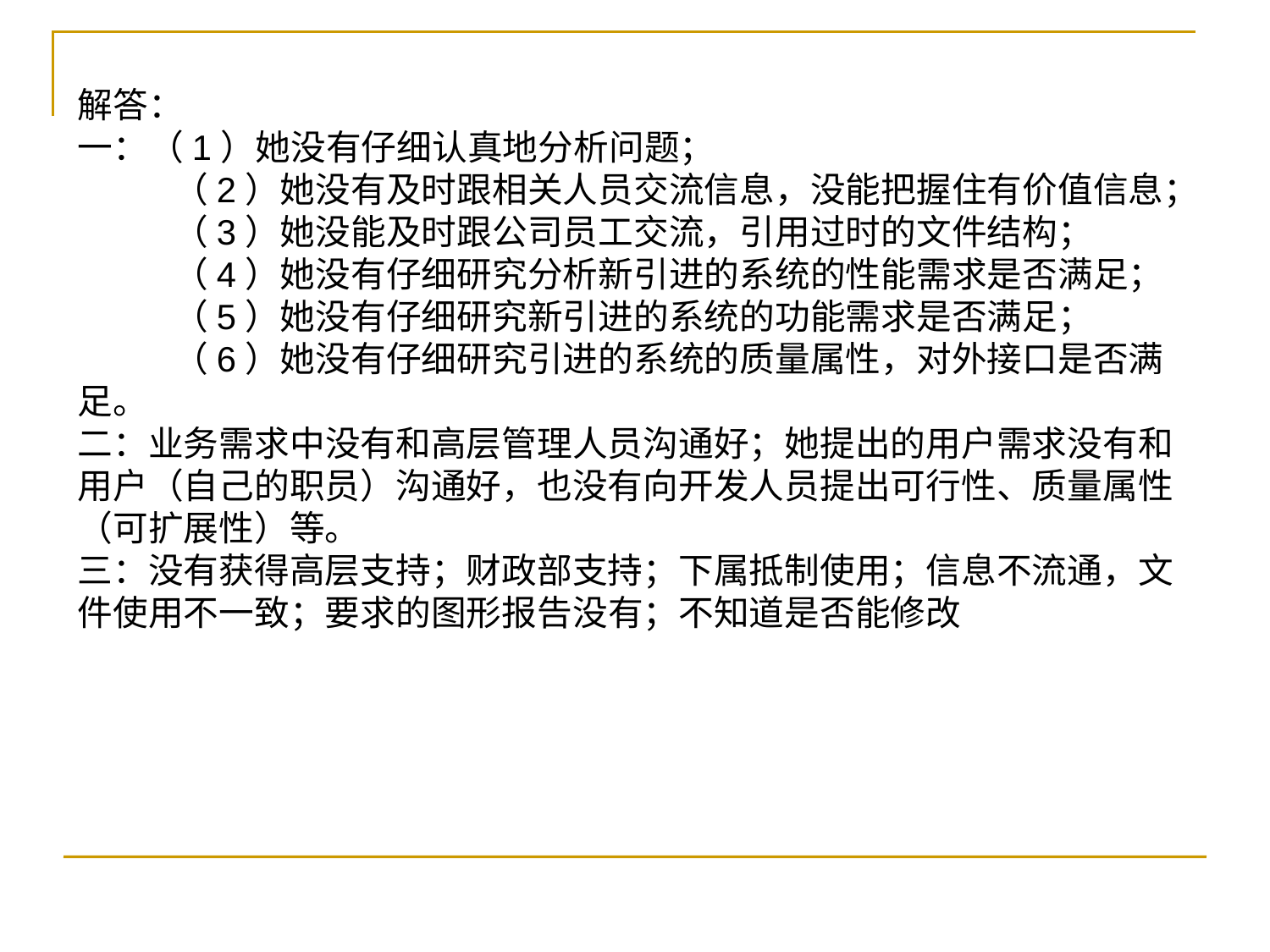

解答：
一：（1）她没有仔细认真地分析问题；
     （2）她没有及时跟相关人员交流信息，没能把握住有价值信息；
     （3）她没能及时跟公司员工交流，引用过时的文件结构；
     （4）她没有仔细研究分析新引进的系统的性能需求是否满足；
     （5）她没有仔细研究新引进的系统的功能需求是否满足；
     （6）她没有仔细研究引进的系统的质量属性，对外接口是否满足。
二：业务需求中没有和高层管理人员沟通好；她提出的用户需求没有和用户（自己的职员）沟通好，也没有向开发人员提出可行性、质量属性（可扩展性）等。
三：没有获得高层支持；财政部支持；下属抵制使用；信息不流通，文件使用不一致；要求的图形报告没有；不知道是否能修改